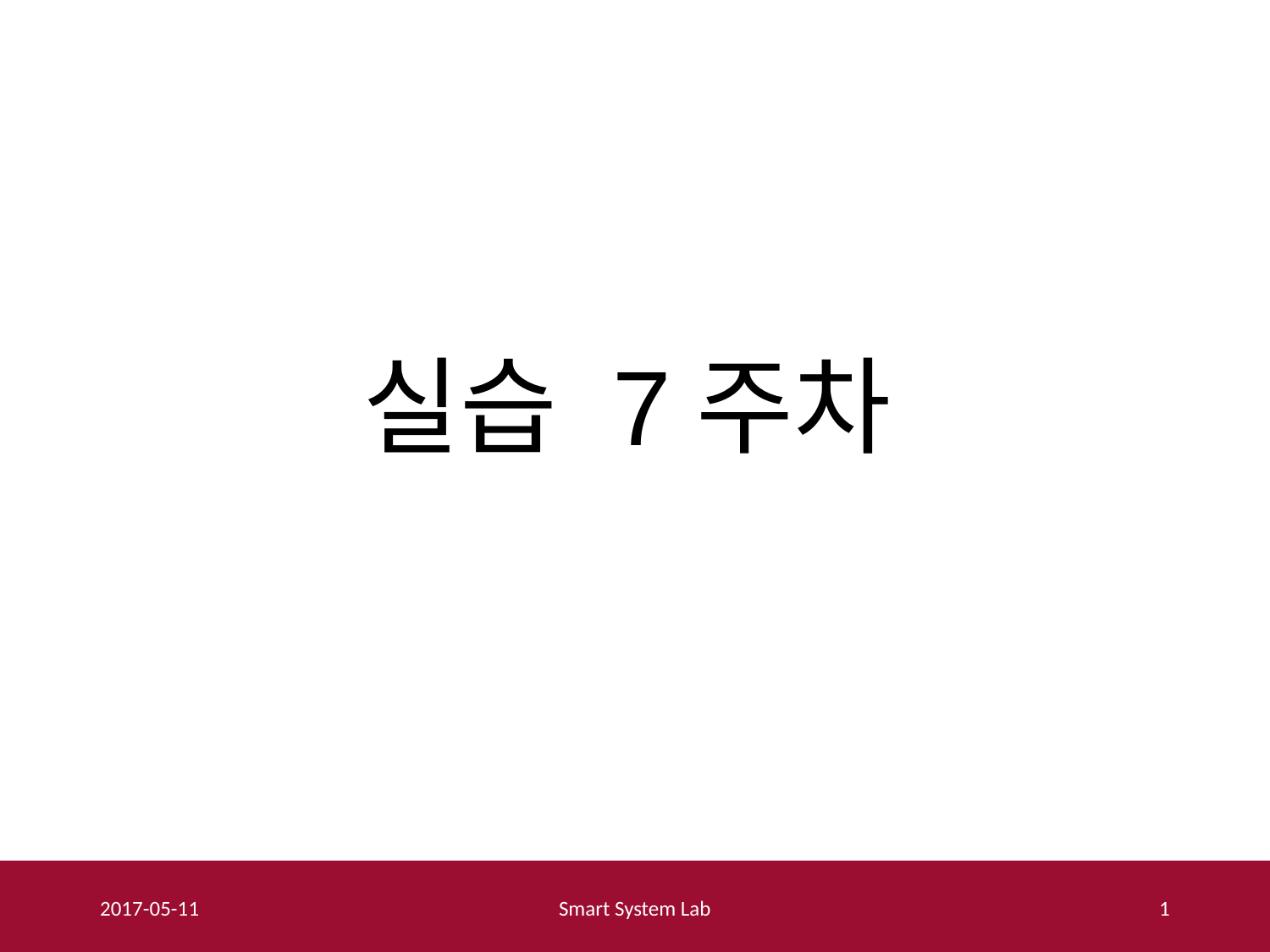

# 실습 7주차

2017-05-11
Smart System Lab
1